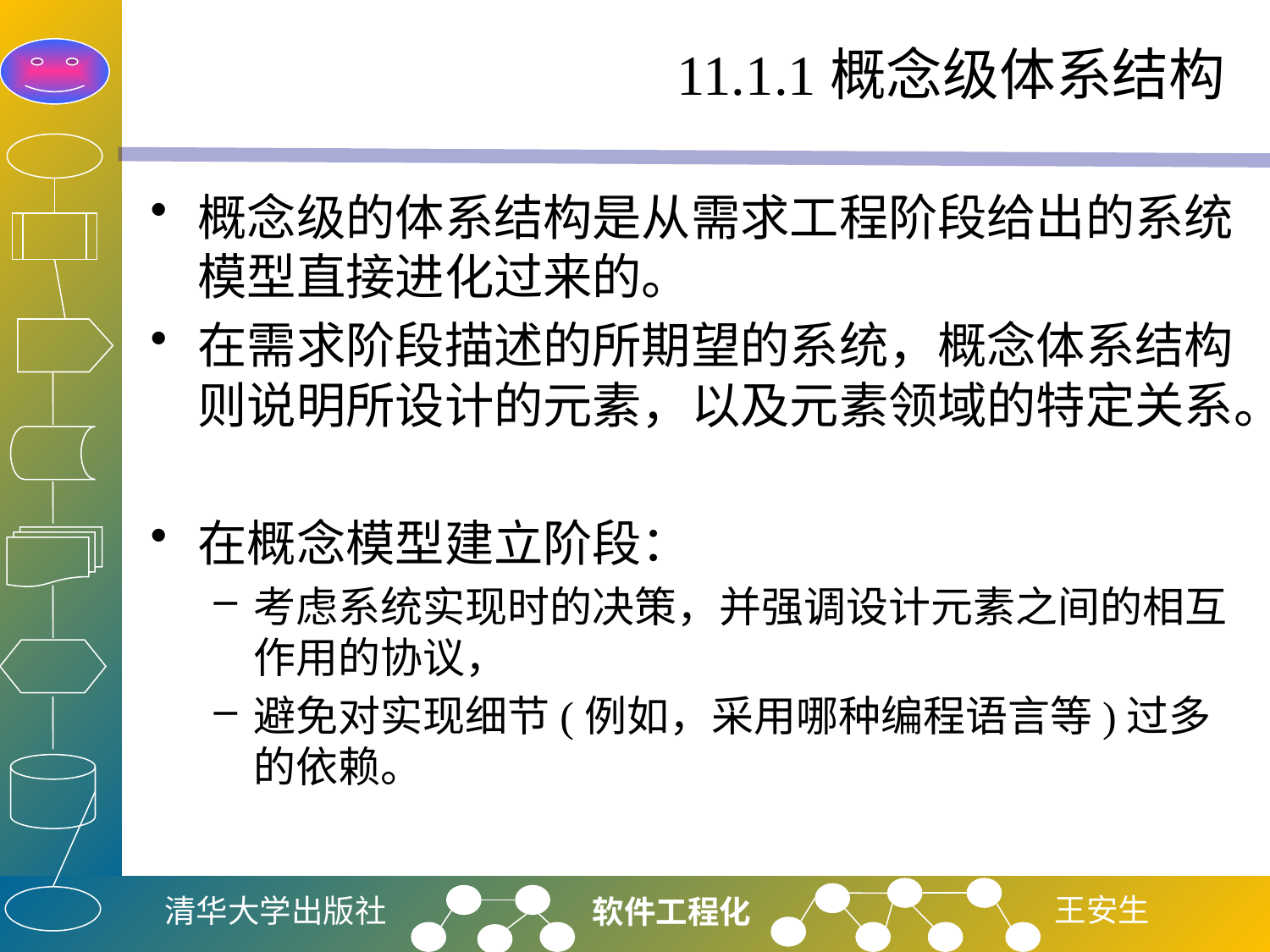

# 11.1.1概念级体系结构
概念级的体系结构是从需求工程阶段给出的系统模型直接进化过来的。
在需求阶段描述的所期望的系统，概念体系结构则说明所设计的元素，以及元素领域的特定关系。

在概念模型建立阶段：
考虑系统实现时的决策，并强调设计元素之间的相互作用的协议，
避免对实现细节(例如，采用哪种编程语言等)过多的依赖。